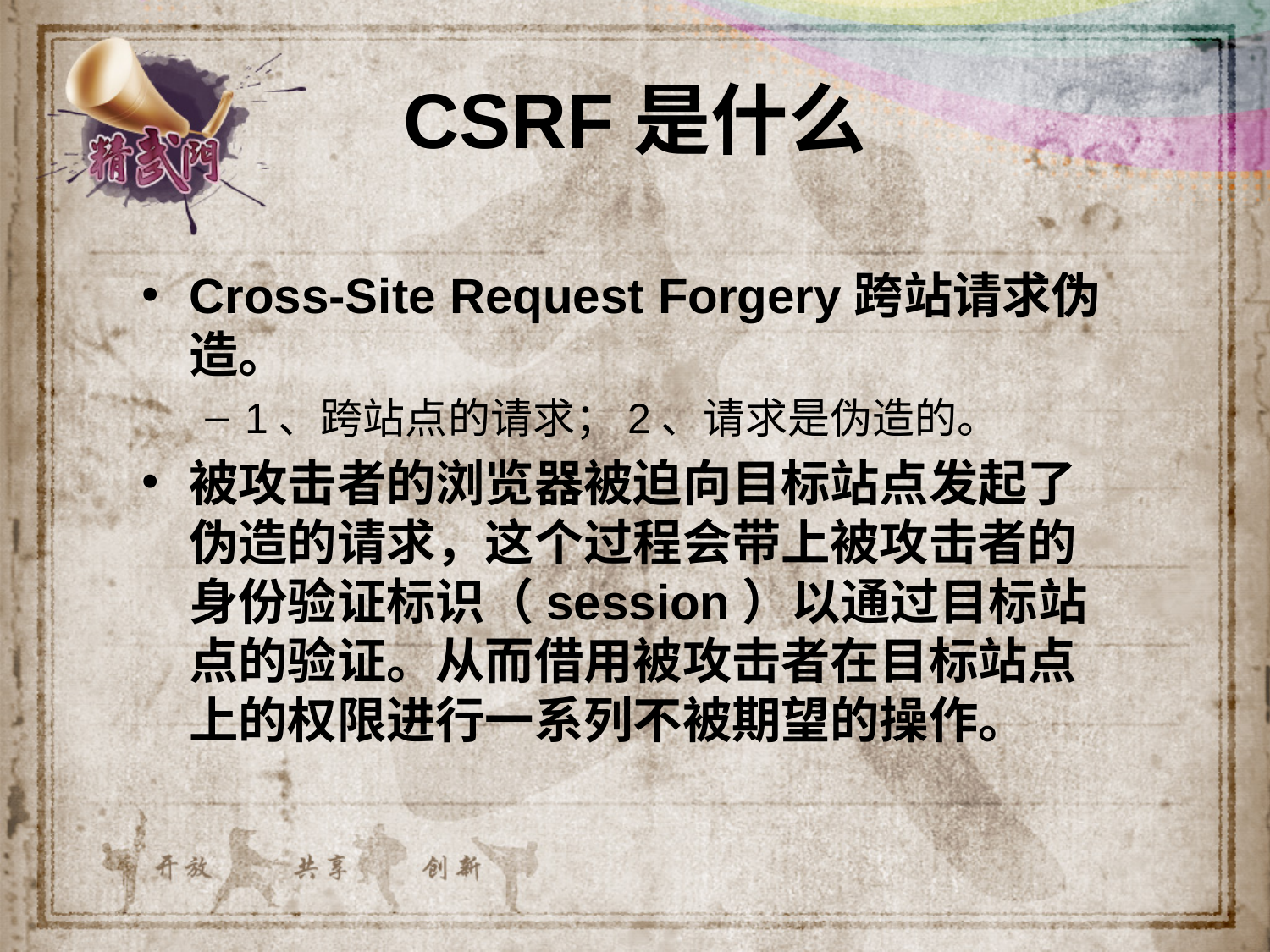

# CSRF是什么
Cross-Site Request Forgery跨站请求伪造。
1、跨站点的请求；2、请求是伪造的。
被攻击者的浏览器被迫向目标站点发起了伪造的请求，这个过程会带上被攻击者的身份验证标识（session）以通过目标站点的验证。从而借用被攻击者在目标站点上的权限进行一系列不被期望的操作。